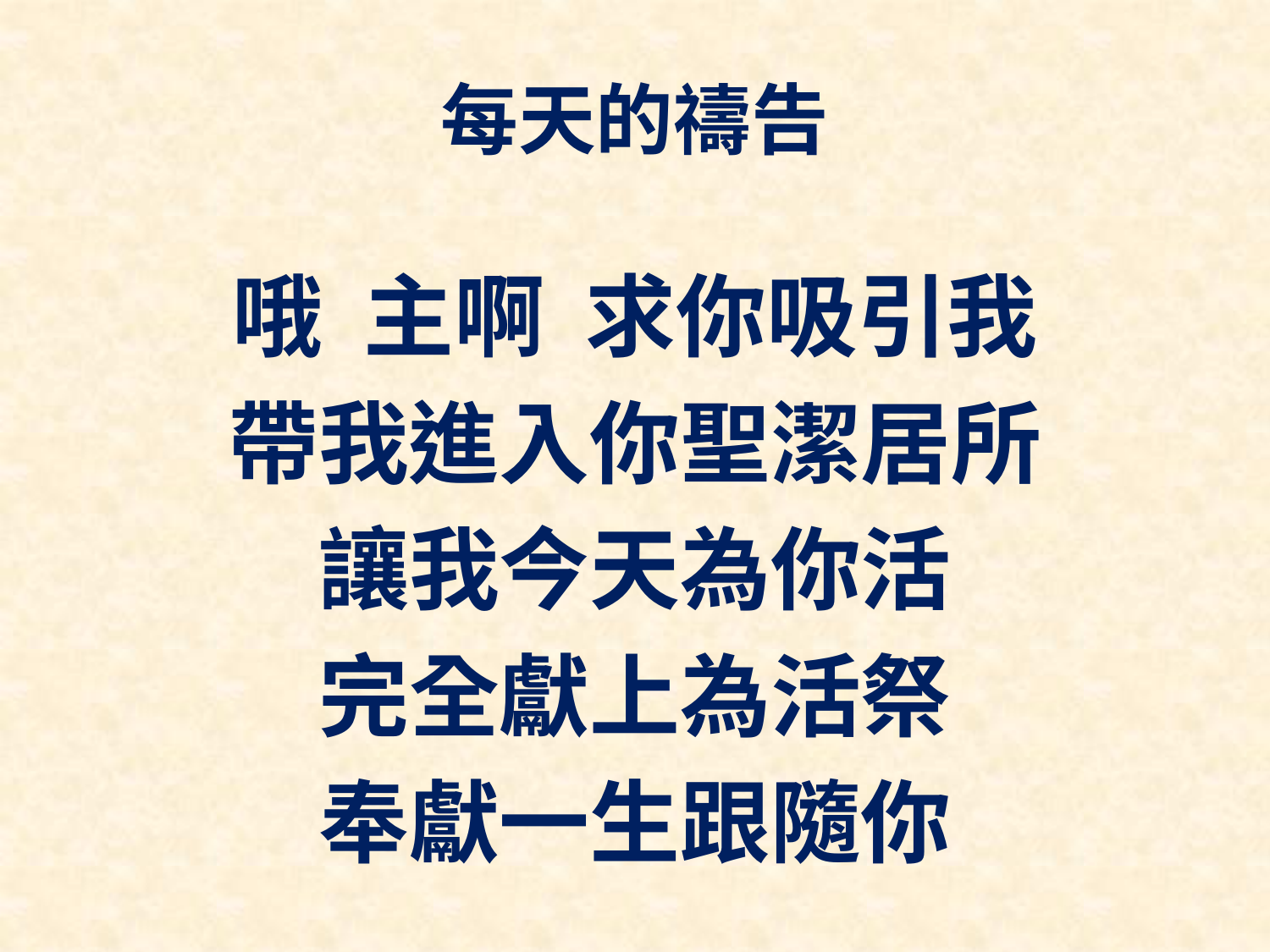

# 每天的禱告
哦  主啊  求你吸引我
帶我進入你聖潔居所
讓我今天為你活
完全獻上為活祭
奉獻一生跟隨你